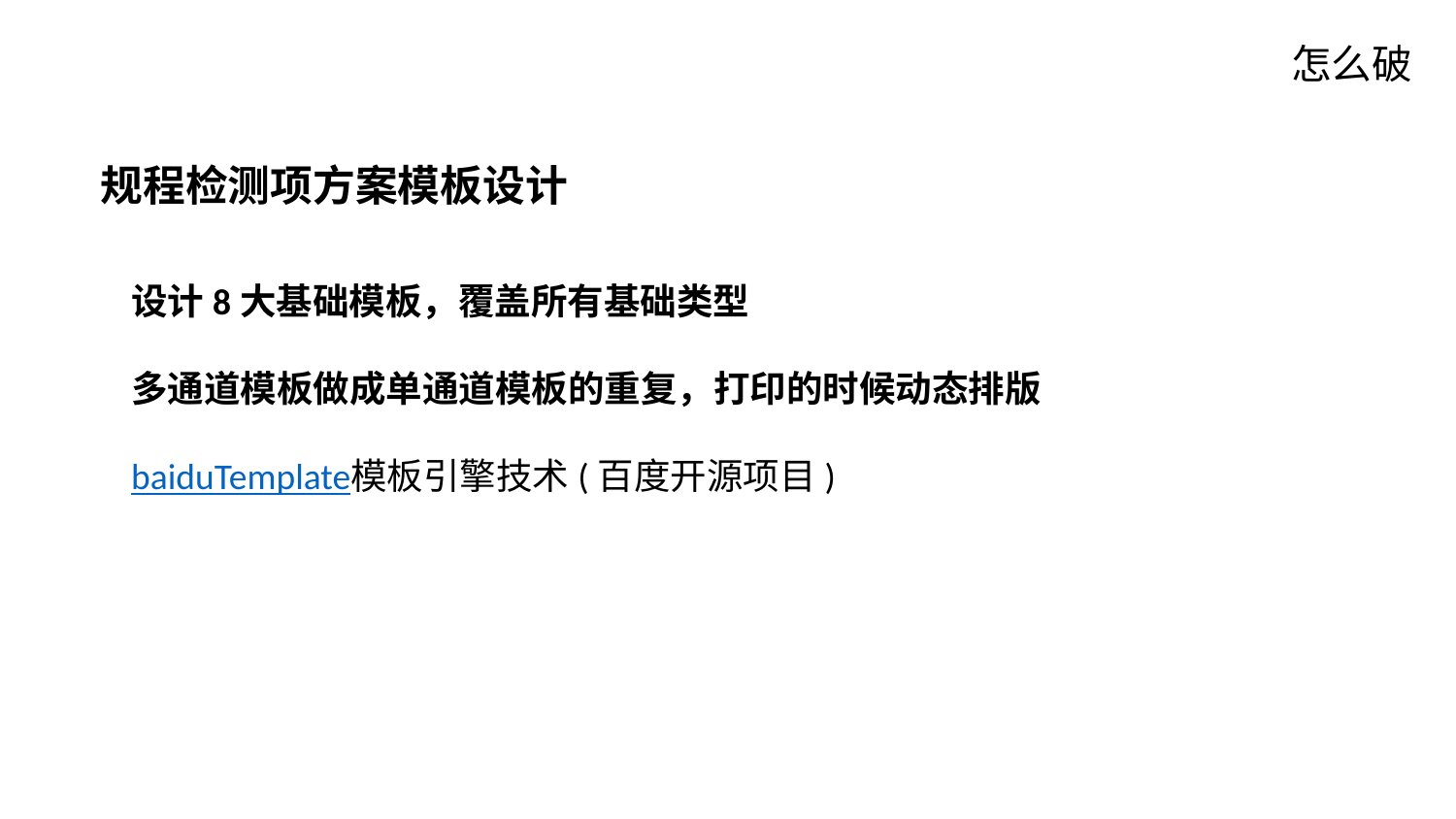

# 怎么破
规程检测项方案模板设计

设计8大基础模板，覆盖所有基础类型

多通道模板做成单通道模板的重复，打印的时候动态排版

baiduTemplate模板引擎技术(百度开源项目)